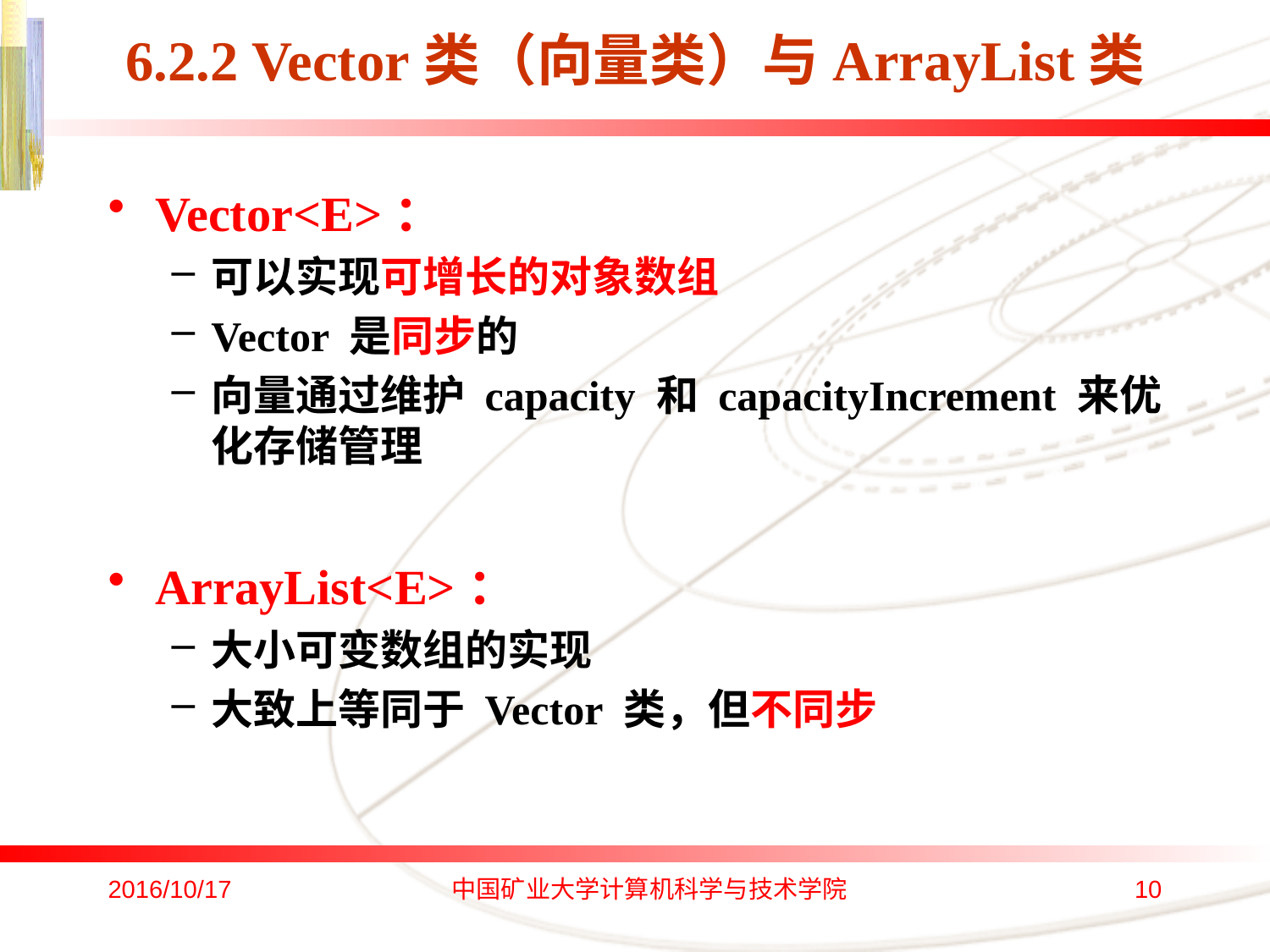

# 6.2.2 Vector类（向量类）与ArrayList类
Vector<E>：
可以实现可增长的对象数组
Vector 是同步的
向量通过维护 capacity 和 capacityIncrement 来优化存储管理

ArrayList<E>：
大小可变数组的实现
大致上等同于 Vector 类，但不同步
2016/10/17
中国矿业大学计算机科学与技术学院
10